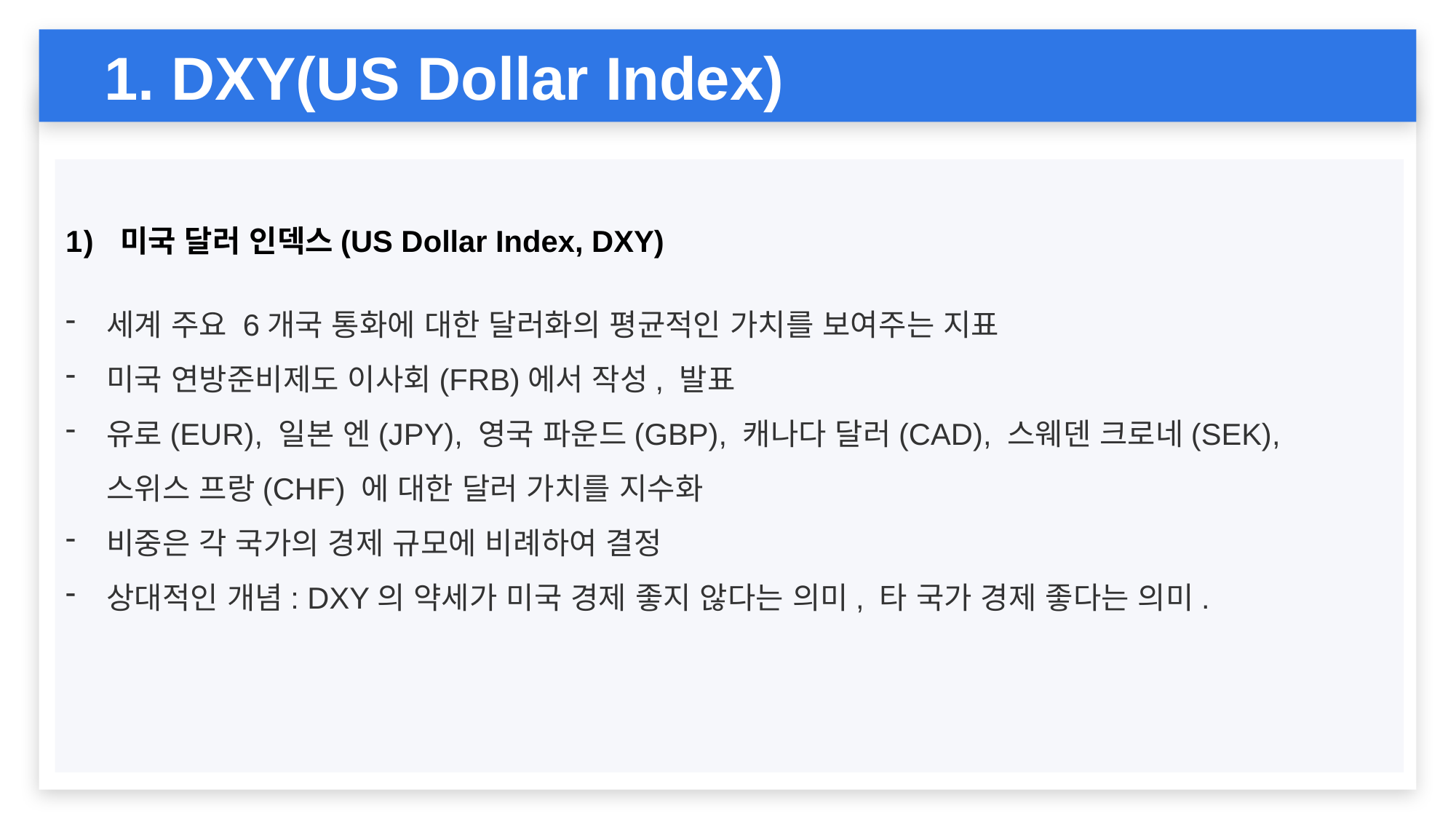

1. DXY(US Dollar Index)

미국 달러 인덱스(US Dollar Index, DXY)

세계 주요 6개국 통화에 대한 달러화의 평균적인 가치를 보여주는 지표
미국 연방준비제도 이사회(FRB)에서 작성, 발표
유로(EUR), 일본 엔(JPY), 영국 파운드(GBP), 캐나다 달러(CAD), 스웨덴 크로네(SEK), 스위스 프랑(CHF) 에 대한 달러 가치를 지수화
비중은 각 국가의 경제 규모에 비례하여 결정
상대적인 개념: DXY의 약세가 미국 경제 좋지 않다는 의미, 타 국가 경제 좋다는 의미.